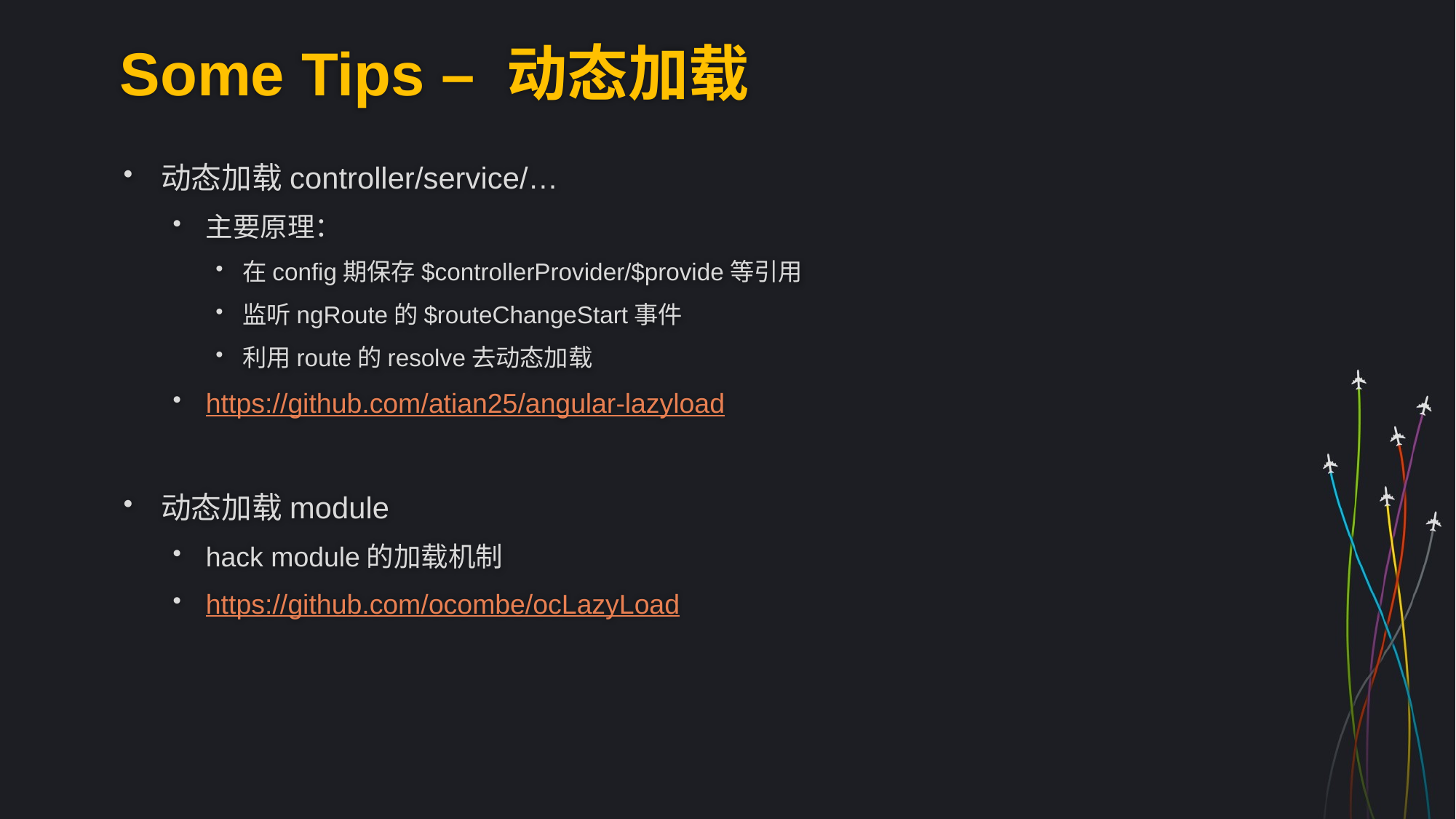

# Some Tips – 动态加载
动态加载controller/service/…
主要原理：
在config期保存$controllerProvider/$provide等引用
监听ngRoute的$routeChangeStart事件
利用route的resolve去动态加载
https://github.com/atian25/angular-lazyload

动态加载module
hack module的加载机制
https://github.com/ocombe/ocLazyLoad